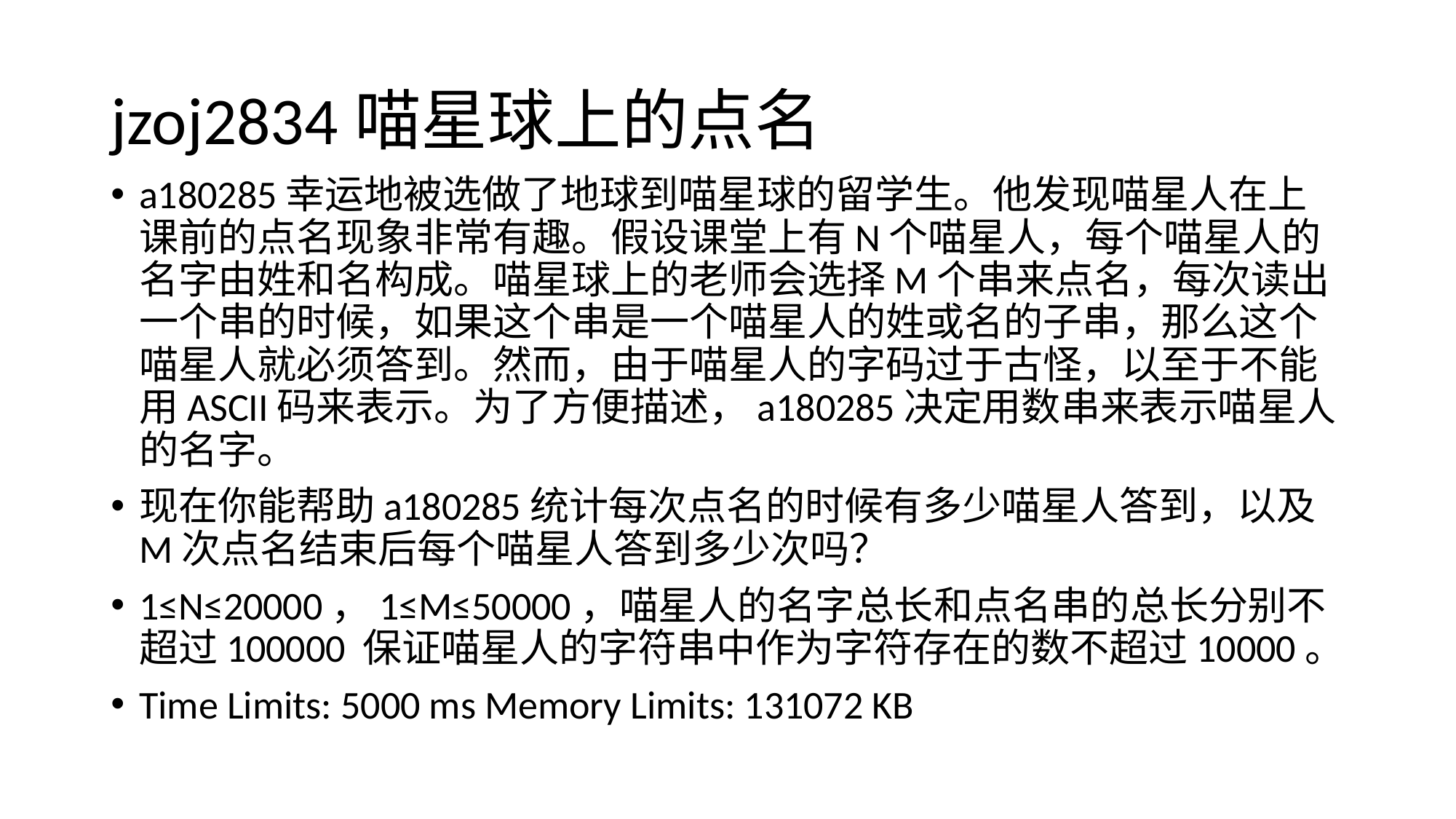

# jzoj2834喵星球上的点名
a180285幸运地被选做了地球到喵星球的留学生。他发现喵星人在上课前的点名现象非常有趣。假设课堂上有N个喵星人，每个喵星人的名字由姓和名构成。喵星球上的老师会选择M个串来点名，每次读出一个串的时候，如果这个串是一个喵星人的姓或名的子串，那么这个喵星人就必须答到。然而，由于喵星人的字码过于古怪，以至于不能用ASCII码来表示。为了方便描述，a180285决定用数串来表示喵星人的名字。
现在你能帮助a180285统计每次点名的时候有多少喵星人答到，以及M次点名结束后每个喵星人答到多少次吗？
1≤N≤20000，1≤M≤50000，喵星人的名字总长和点名串的总长分别不超过100000 保证喵星人的字符串中作为字符存在的数不超过10000。
Time Limits: 5000 ms Memory Limits: 131072 KB